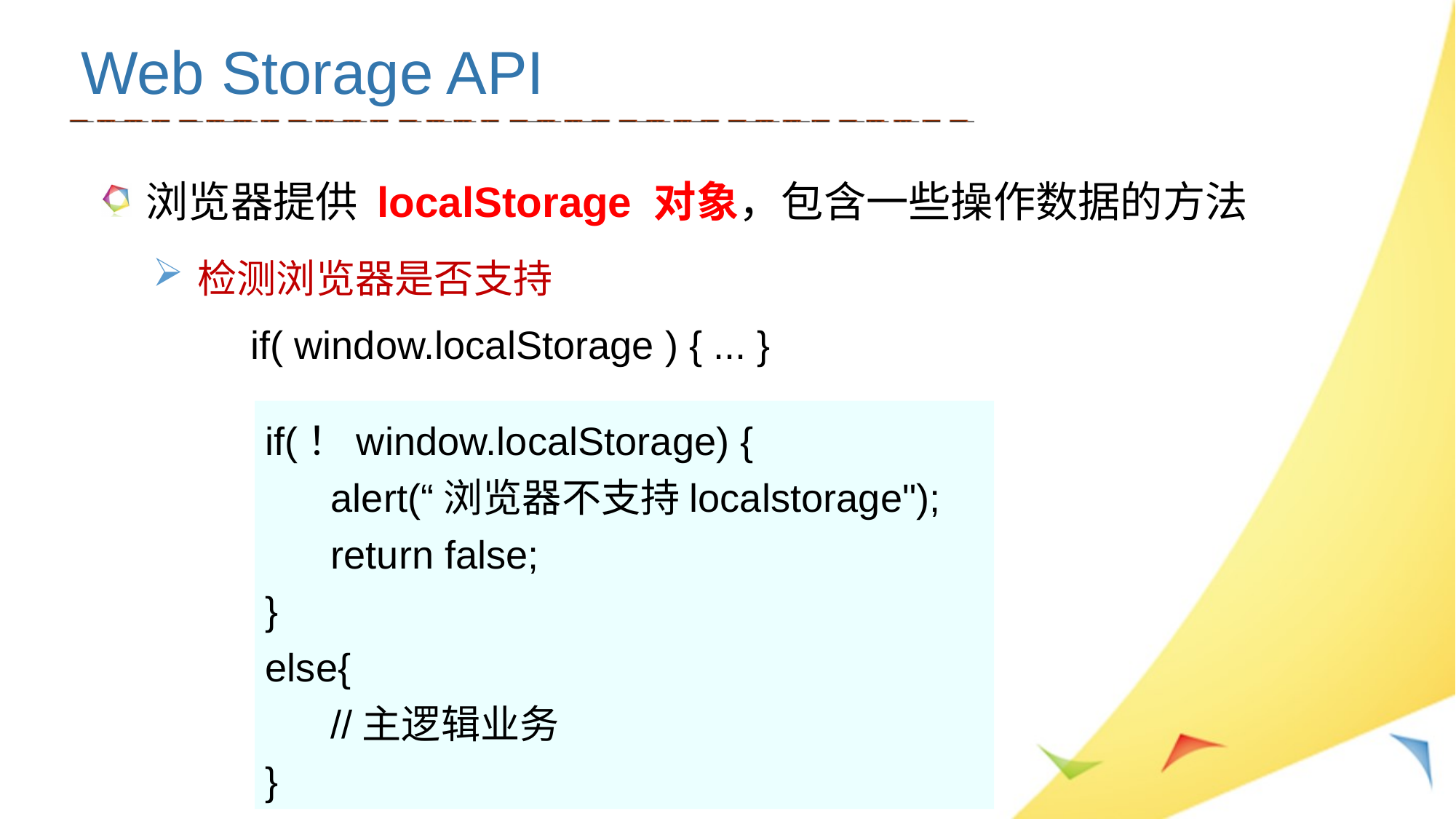

Web Storage API

浏览器提供 localStorage 对象，包含一些操作数据的方法
检测浏览器是否支持
         if( window.localStorage ) { ... }

if(！window.localStorage) {
      alert(“浏览器不支持localstorage");
      return false;
}
else{
      //主逻辑业务
}